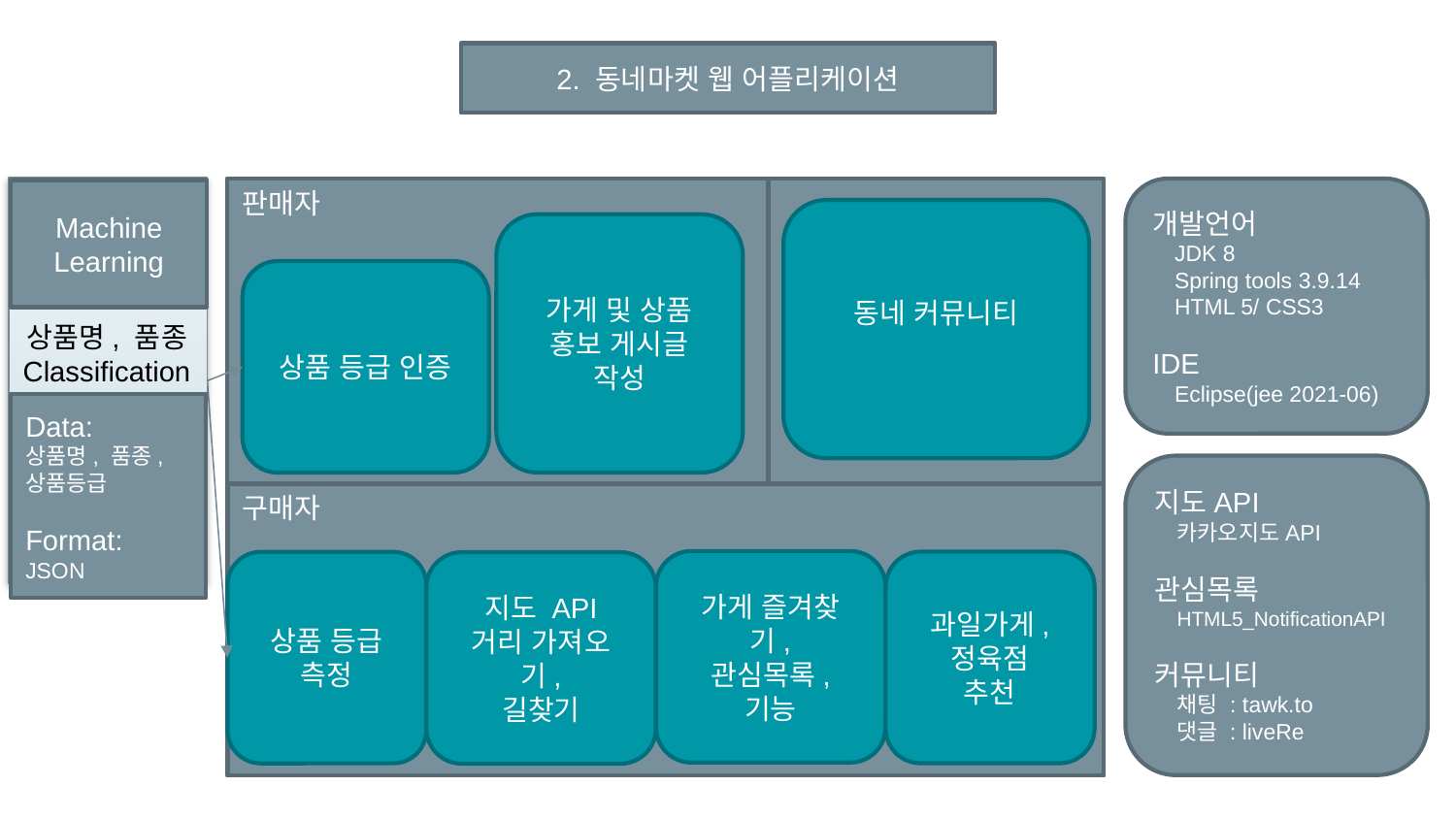

2. 동네마켓 웹 어플리케이션

Machine Learning
Data:
상품명, 품종, 상품등급

Format:
JSON
상품명, 품종 Classification
판매자

동네 커뮤니티

가게 및 상품 홍보 게시글 작성
상품 등급 인증
구매자
가게 즐겨찾기,
관심목록,
기능
과일가게,
정육점
추천
상품 등급 측정
지도 API
거리 가져오기,
길찾기
개발언어
JDK 8
Spring tools 3.9.14
HTML 5/ CSS3

IDE
Eclipse(jee 2021-06)
지도API
카카오지도API

관심목록
HTML5_NotificationAPI

커뮤니티
채팅 : tawk.to
댓글 : liveRe